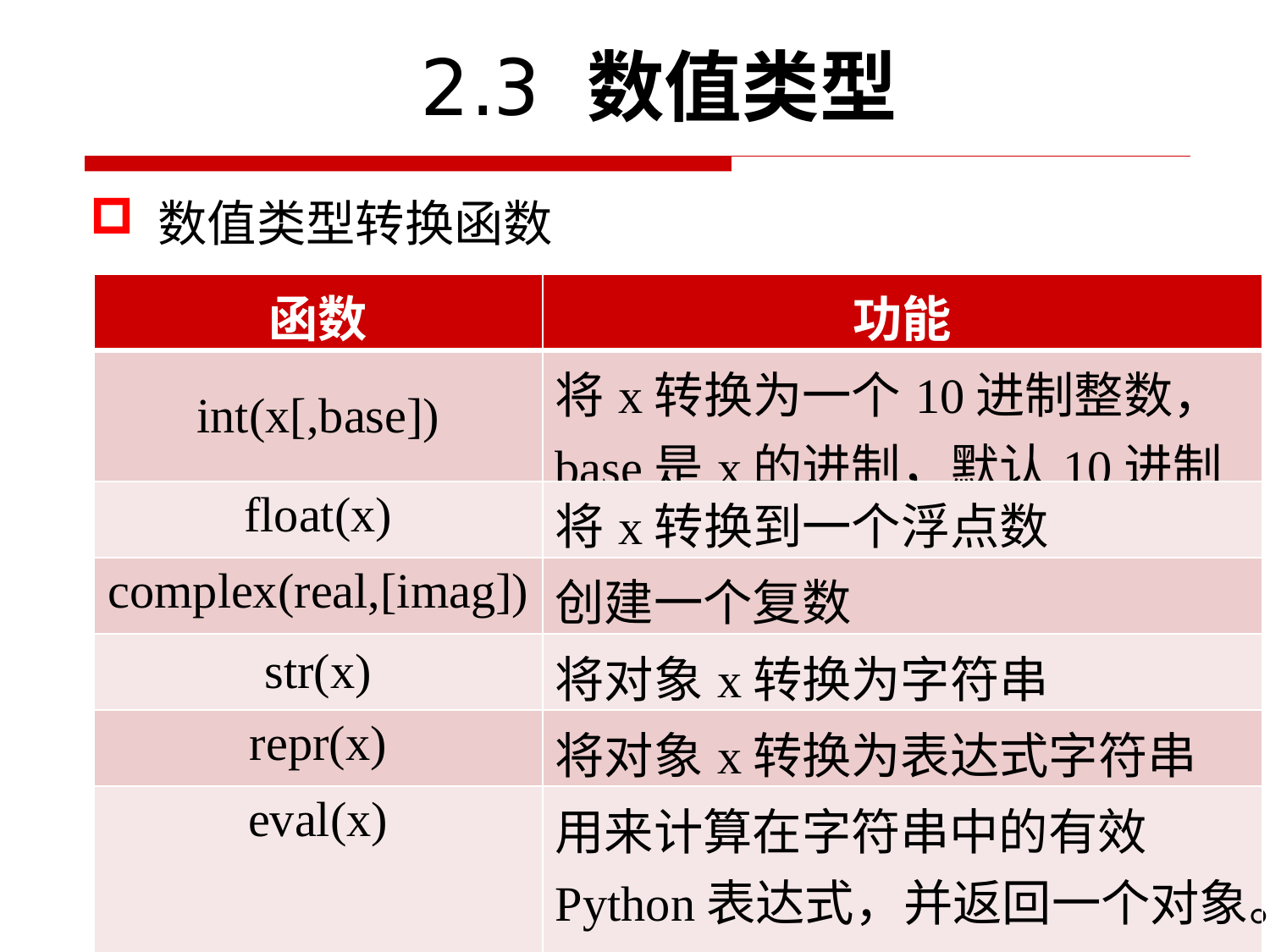

# 2.3 数值类型
 数值类型转换函数
| 函数 | 功能 |
| --- | --- |
| int(x[,base]) | 将x转换为一个10进制整数，base是x的进制，默认10进制 |
| float(x) | 将x转换到一个浮点数 |
| complex(real,[imag]) | 创建一个复数 |
| str(x) | 将对象x转换为字符串 |
| repr(x) | 将对象x转换为表达式字符串 |
| eval(x) | 用来计算在字符串中的有效Python表达式，并返回一个对象。 |
64